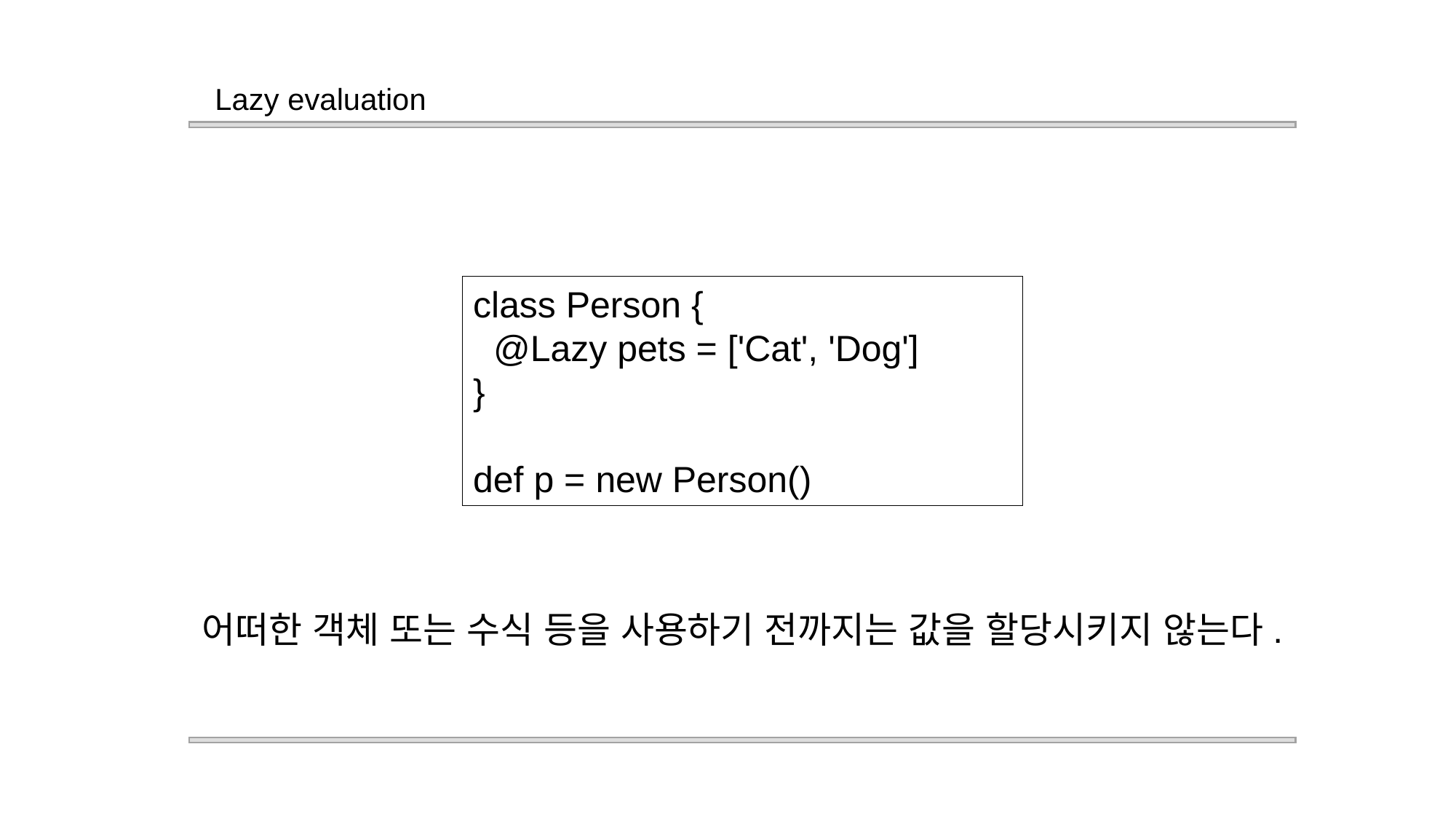

Lazy evaluation

class Person {
  @Lazy pets = ['Cat', 'Dog']
}

def p = new Person()
어떠한 객체 또는 수식 등을 사용하기 전까지는 값을 할당시키지 않는다.